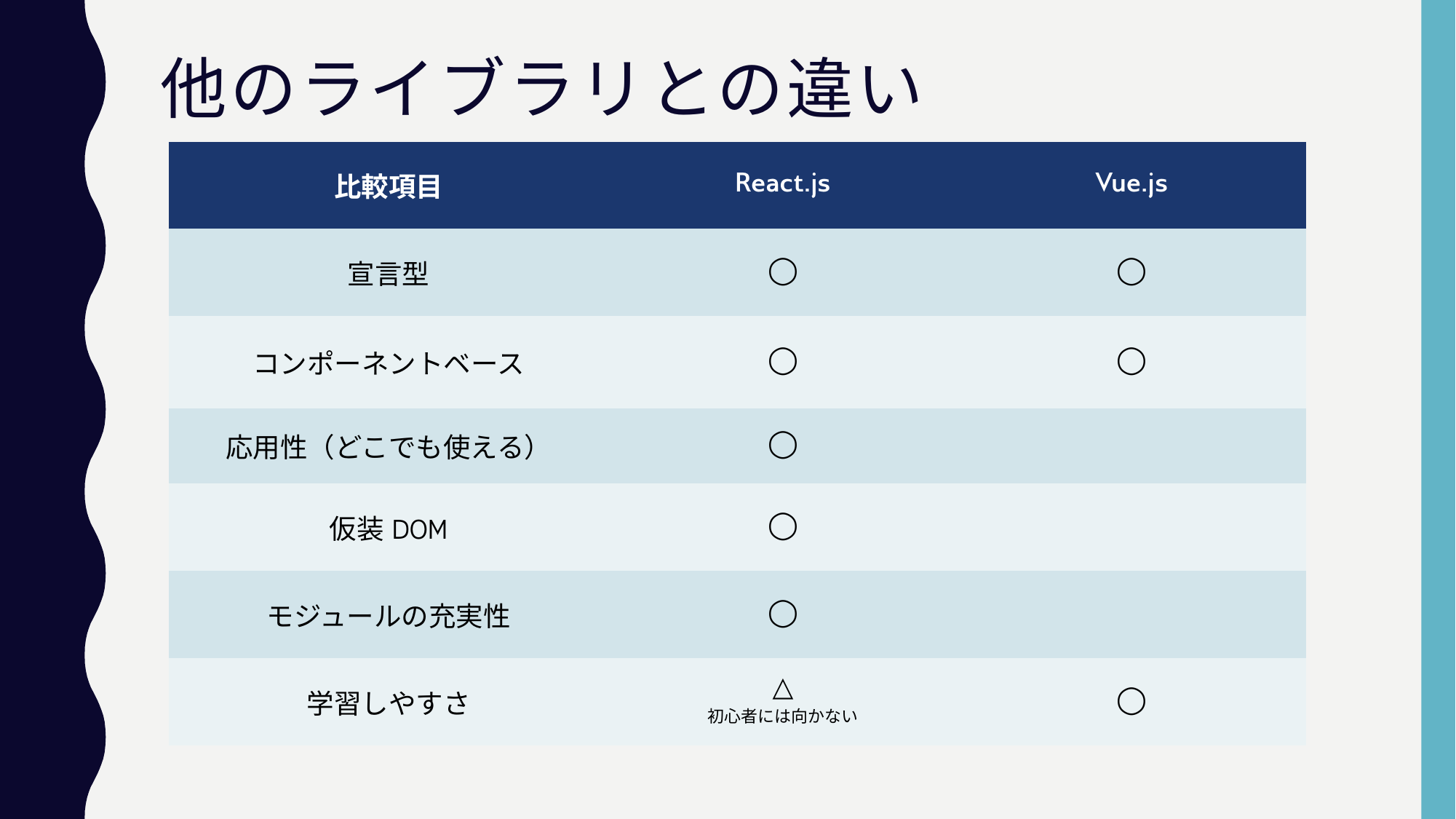

他のライブラリとの違い
| 比較項目 | React.js | Vue.js |
| --- | --- | --- |
| 宣言型 | ◯ | ◯ |
| コンポーネントベース | ◯ | ◯ |
| 応用性（どこでも使える） | ◯ |  |
| 仮装DOM | ◯ |  |
| モジュールの充実性 | ◯ |  |
| 学習しやすさ | △ 初心者には向かない | ◯ |